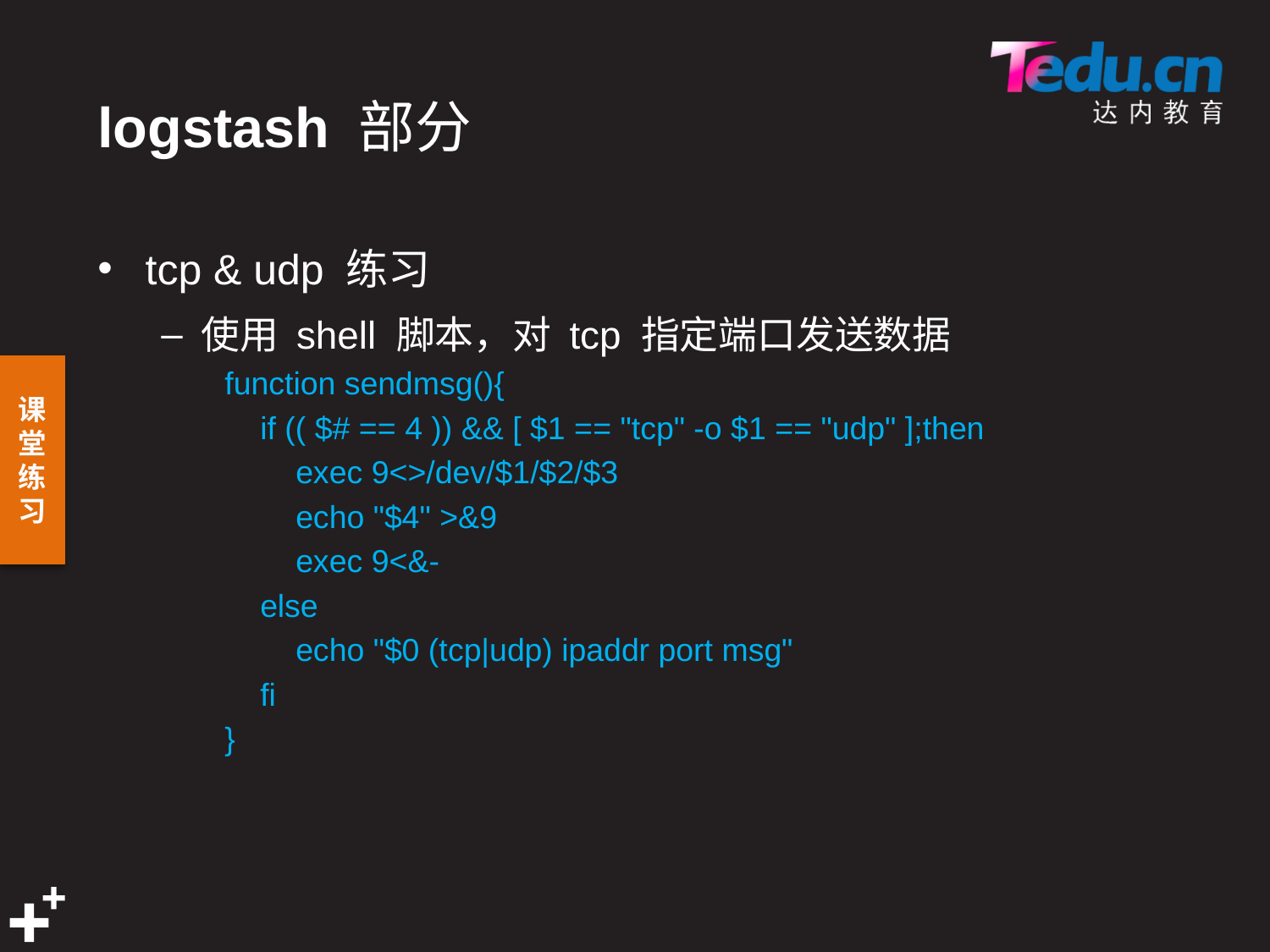

# logstash 部分
tcp & udp 练习
使用 shell 脚本，对 tcp 指定端口发送数据
function sendmsg(){
    if (( $# == 4 )) && [ $1 == "tcp" -o $1 == "udp" ];then
        exec 9<>/dev/$1/$2/$3
        echo "$4" >&9
        exec 9<&-
    else
        echo "$0 (tcp|udp) ipaddr port msg"
    fi
}